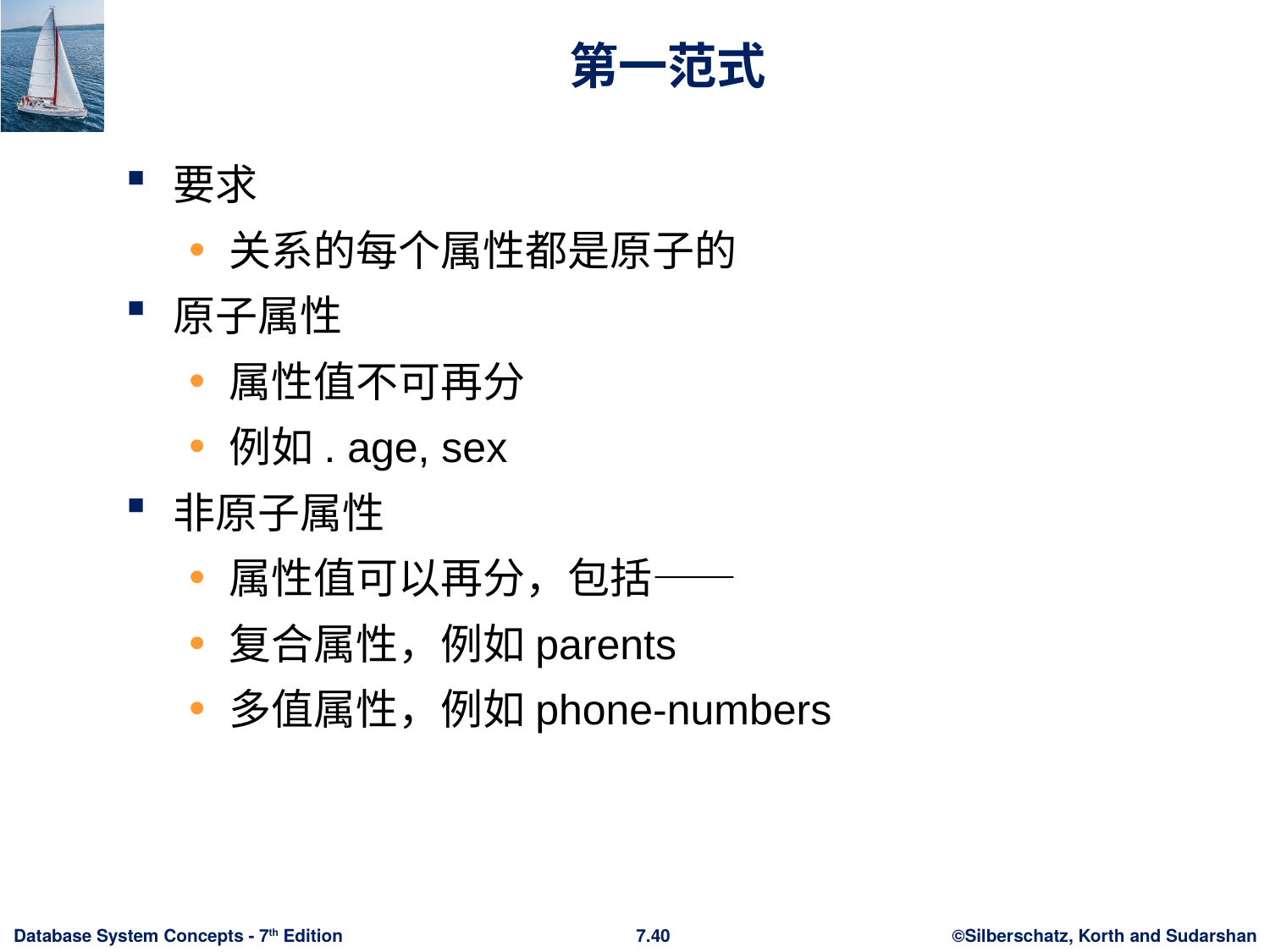

# 第一范式
要求
关系的每个属性都是原子的
原子属性
属性值不可再分
例如. age, sex
非原子属性
属性值可以再分，包括——
复合属性，例如parents
多值属性，例如phone-numbers